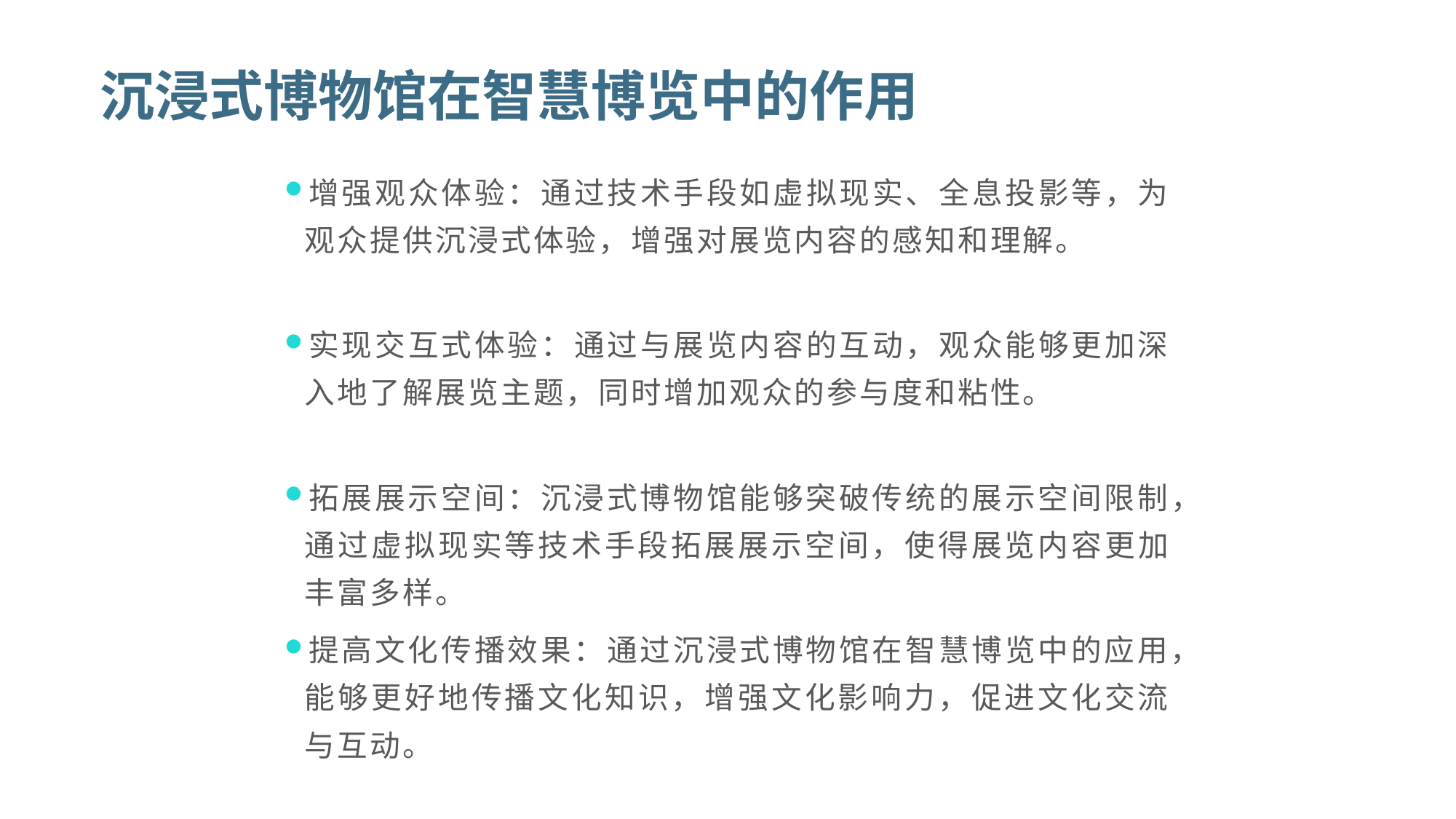

# 沉浸式博物馆在智慧博览中的作用
增强观众体验：通过技术手段如虚拟现实、全息投影等，为观众提供沉浸式体验，增强对展览内容的感知和理解。
实现交互式体验：通过与展览内容的互动，观众能够更加深入地了解展览主题，同时增加观众的参与度和粘性。
拓展展示空间：沉浸式博物馆能够突破传统的展示空间限制，通过虚拟现实等技术手段拓展展示空间，使得展览内容更加丰富多样。
提高文化传播效果：通过沉浸式博物馆在智慧博览中的应用，能够更好地传播文化知识，增强文化影响力，促进文化交流与互动。